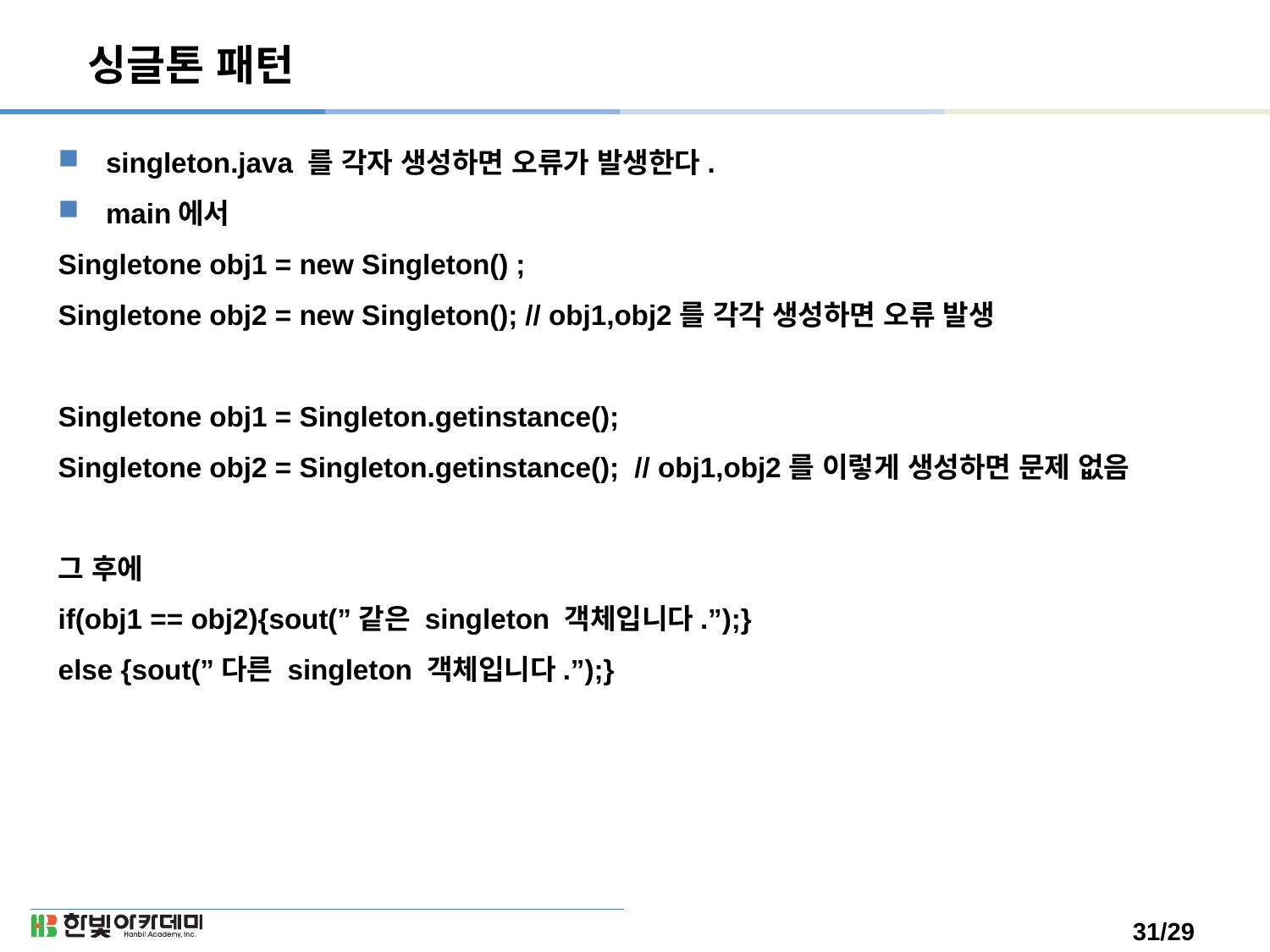

# 싱글톤 패턴
singleton.java 를 각자 생성하면 오류가 발생한다.
main에서
Singletone obj1 = new Singleton() ;
Singletone obj2 = new Singleton(); // obj1,obj2를 각각 생성하면 오류 발생

Singletone obj1 = Singleton.getinstance();
Singletone obj2 = Singleton.getinstance();  // obj1,obj2를 이렇게 생성하면 문제 없음

그 후에
if(obj1 == obj2){sout(”같은 singleton 객체입니다.”);}
else {sout(”다른 singleton 객체입니다.”);}